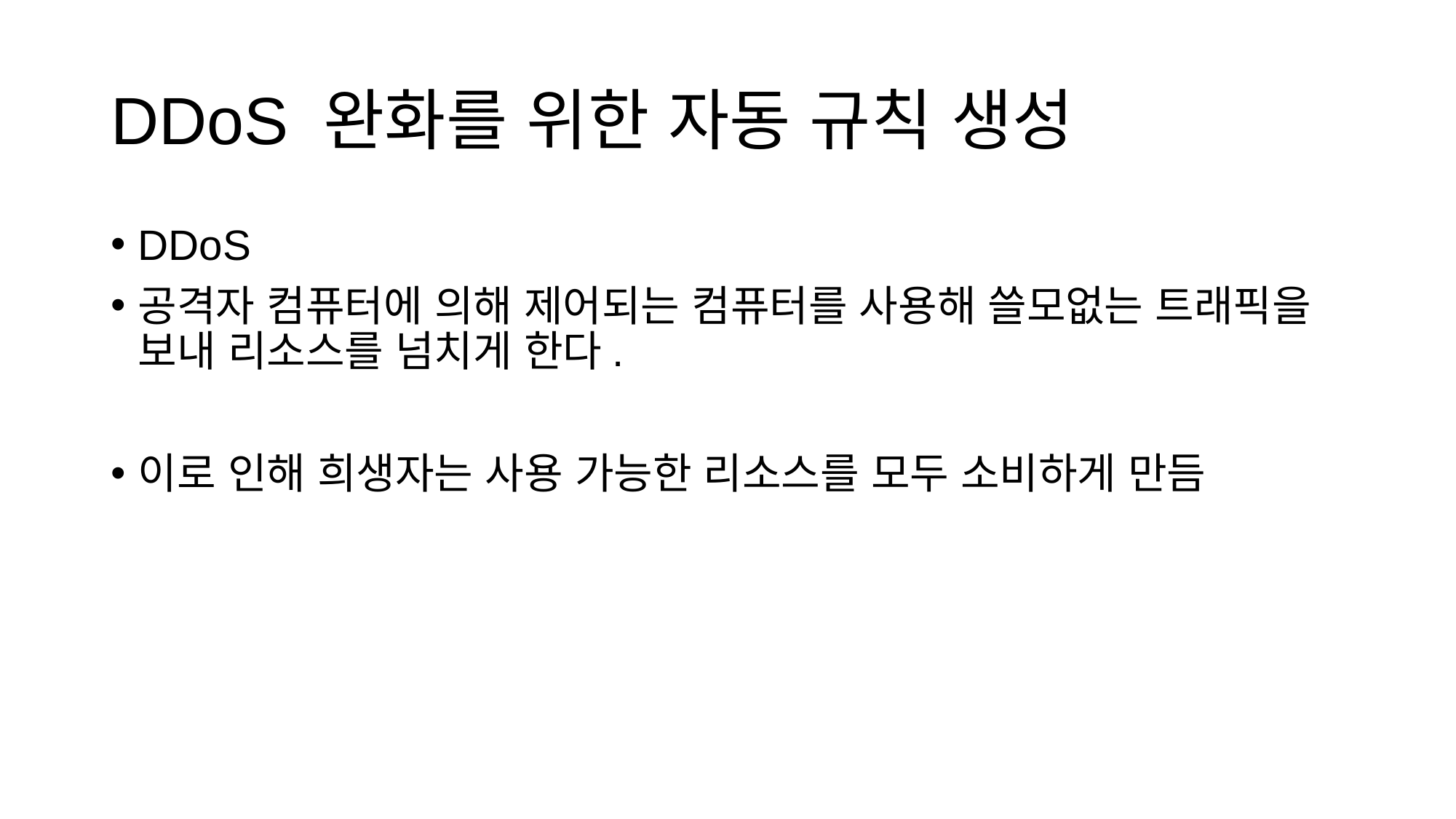

# DDoS 완화를 위한 자동 규칙 생성
DDoS
공격자 컴퓨터에 의해 제어되는 컴퓨터를 사용해 쓸모없는 트래픽을 보내 리소스를 넘치게 한다.

이로 인해 희생자는 사용 가능한 리소스를 모두 소비하게 만듬